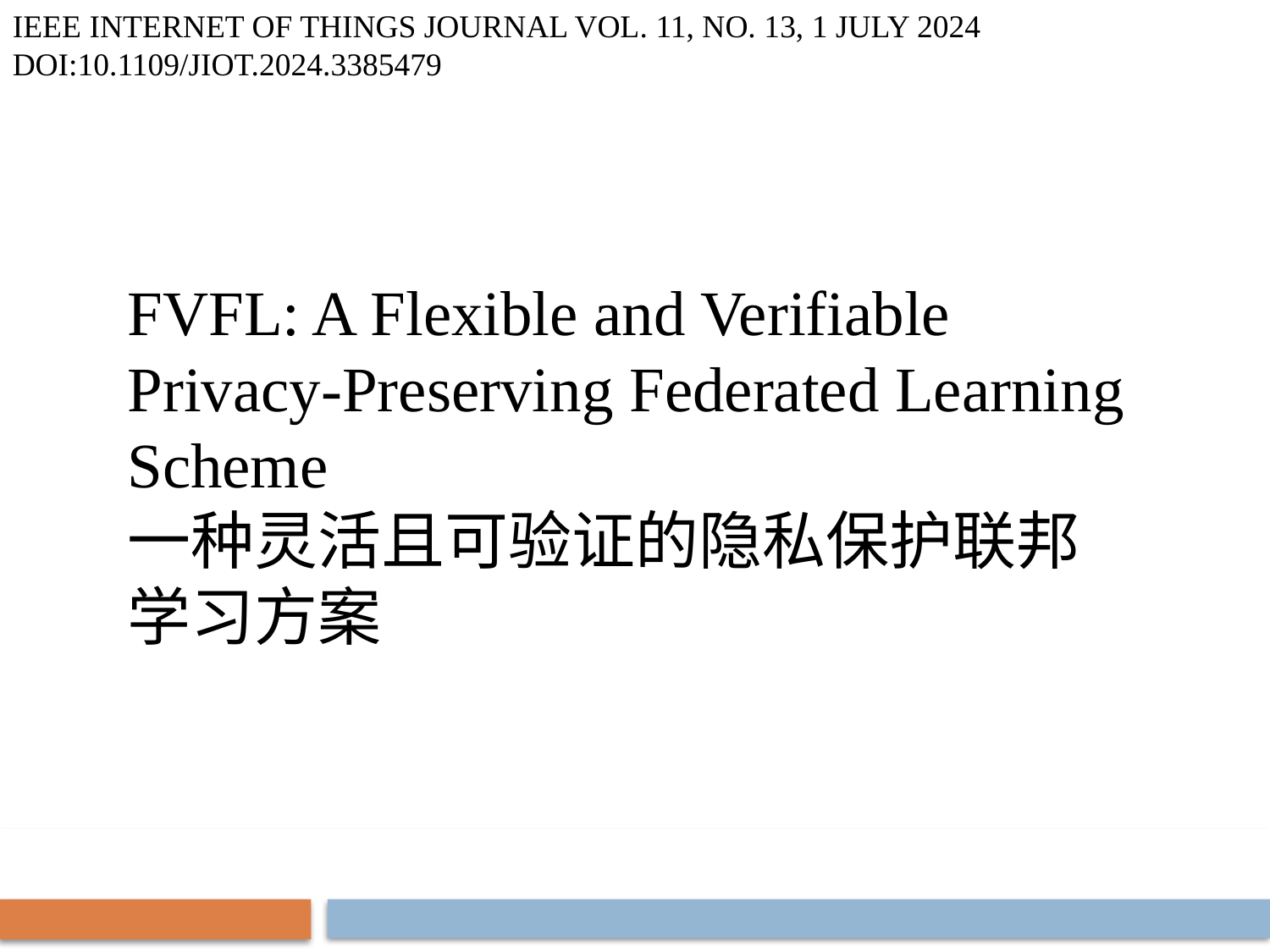

IEEE INTERNET OF THINGS JOURNAL VOL. 11, NO. 13, 1 JULY 2024 DOI:10.1109/JIOT.2024.3385479
FVFL: A Flexible and Verifiable Privacy-Preserving Federated Learning Scheme
一种灵活且可验证的隐私保护联邦学习方案